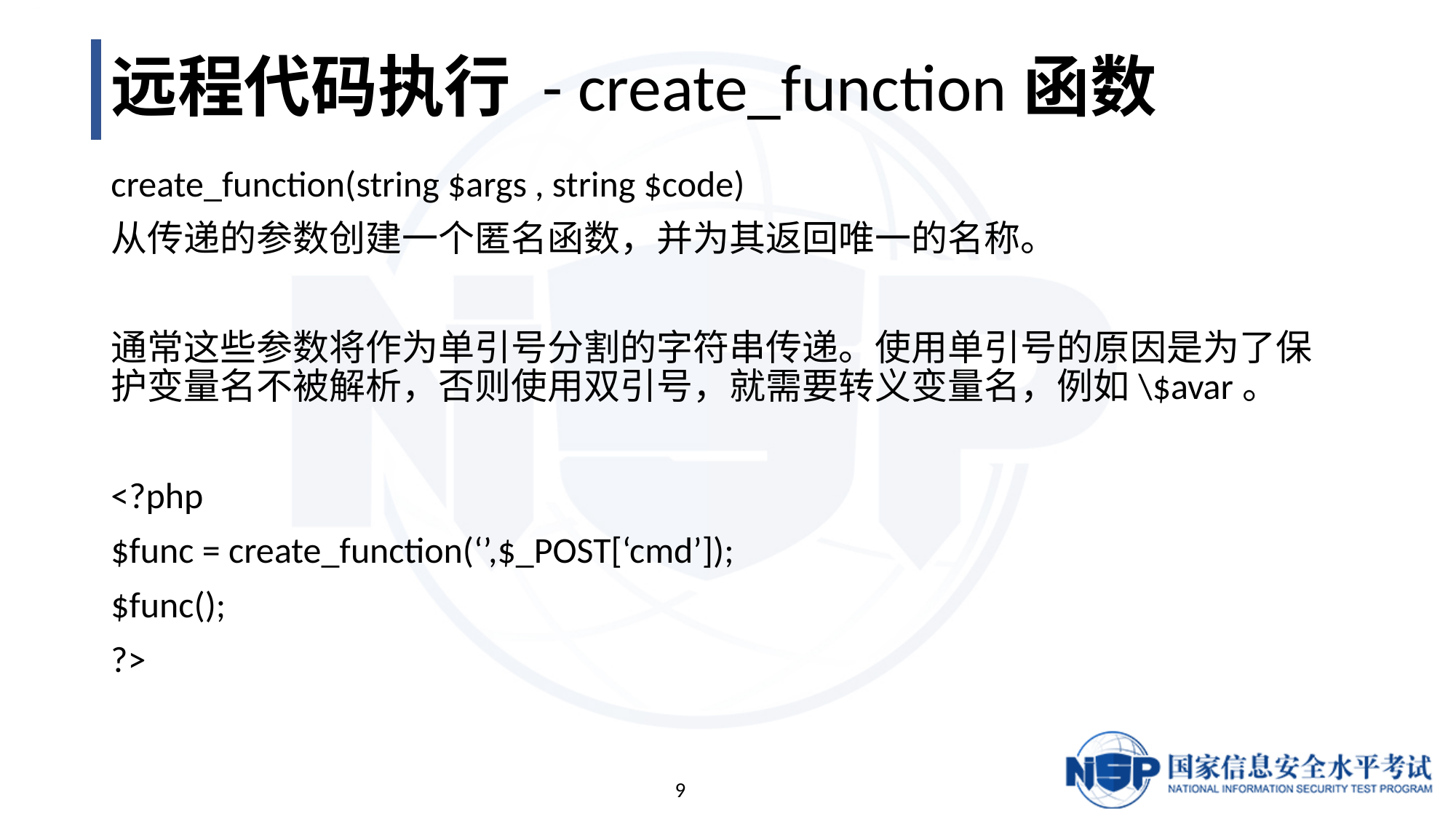

# 远程代码执行 - create_function函数
create_function(string $args , string $code)
从传递的参数创建一个匿名函数，并为其返回唯一的名称。

通常这些参数将作为单引号分割的字符串传递。使用单引号的原因是为了保护变量名不被解析，否则使用双引号，就需要转义变量名，例如\$avar。

<?php
$func = create_function(‘’,$_POST[‘cmd’]);
$func();
?>